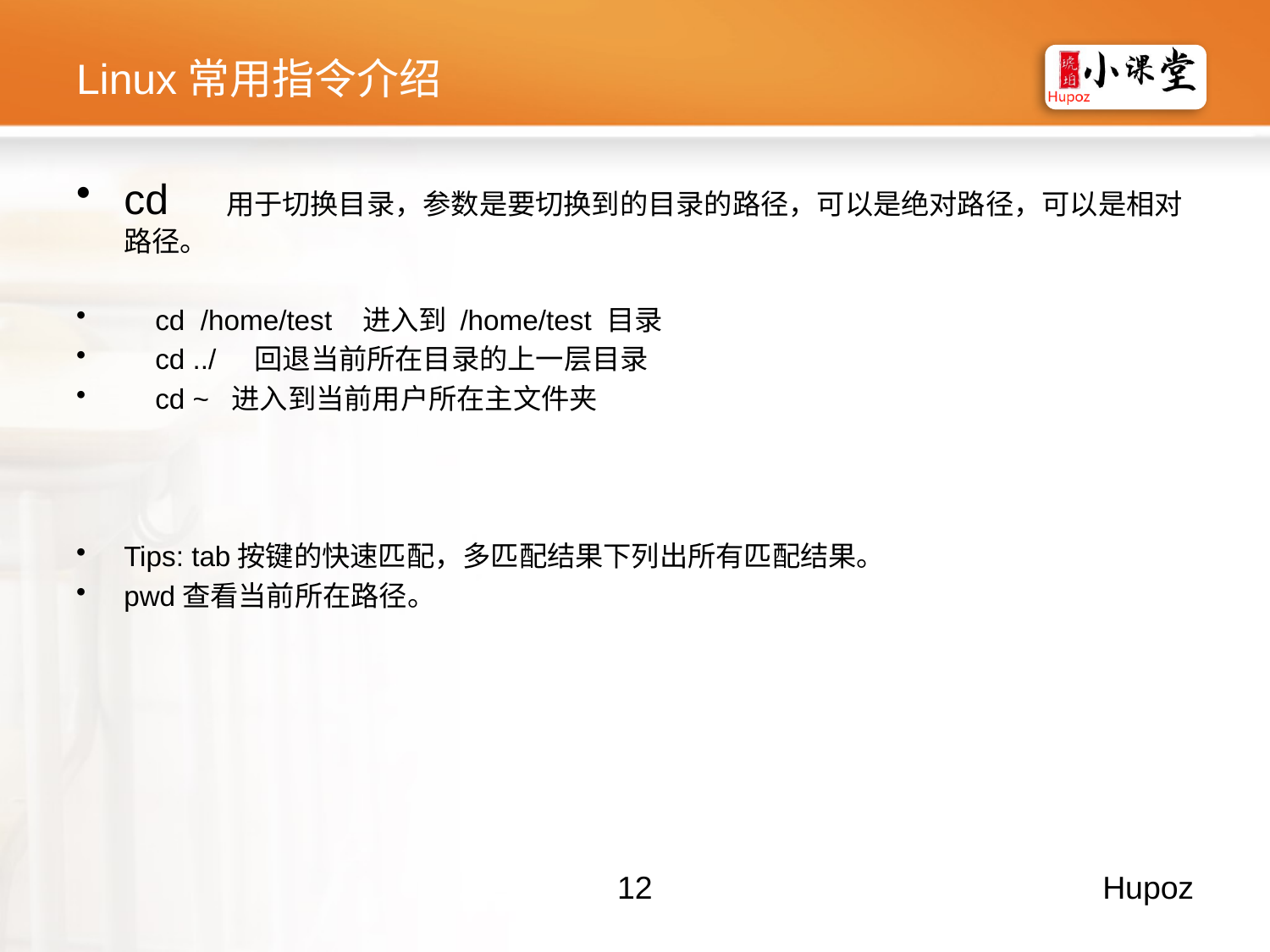

# Linux常用指令介绍
cd    用于切换目录，参数是要切换到的目录的路径，可以是绝对路径，可以是相对路径。

    cd  /home/test   进入到 /home/test 目录
    cd ../    回退当前所在目录的上一层目录
    cd ~  进入到当前用户所在主文件夹

Tips: tab按键的快速匹配，多匹配结果下列出所有匹配结果。
pwd查看当前所在路径。